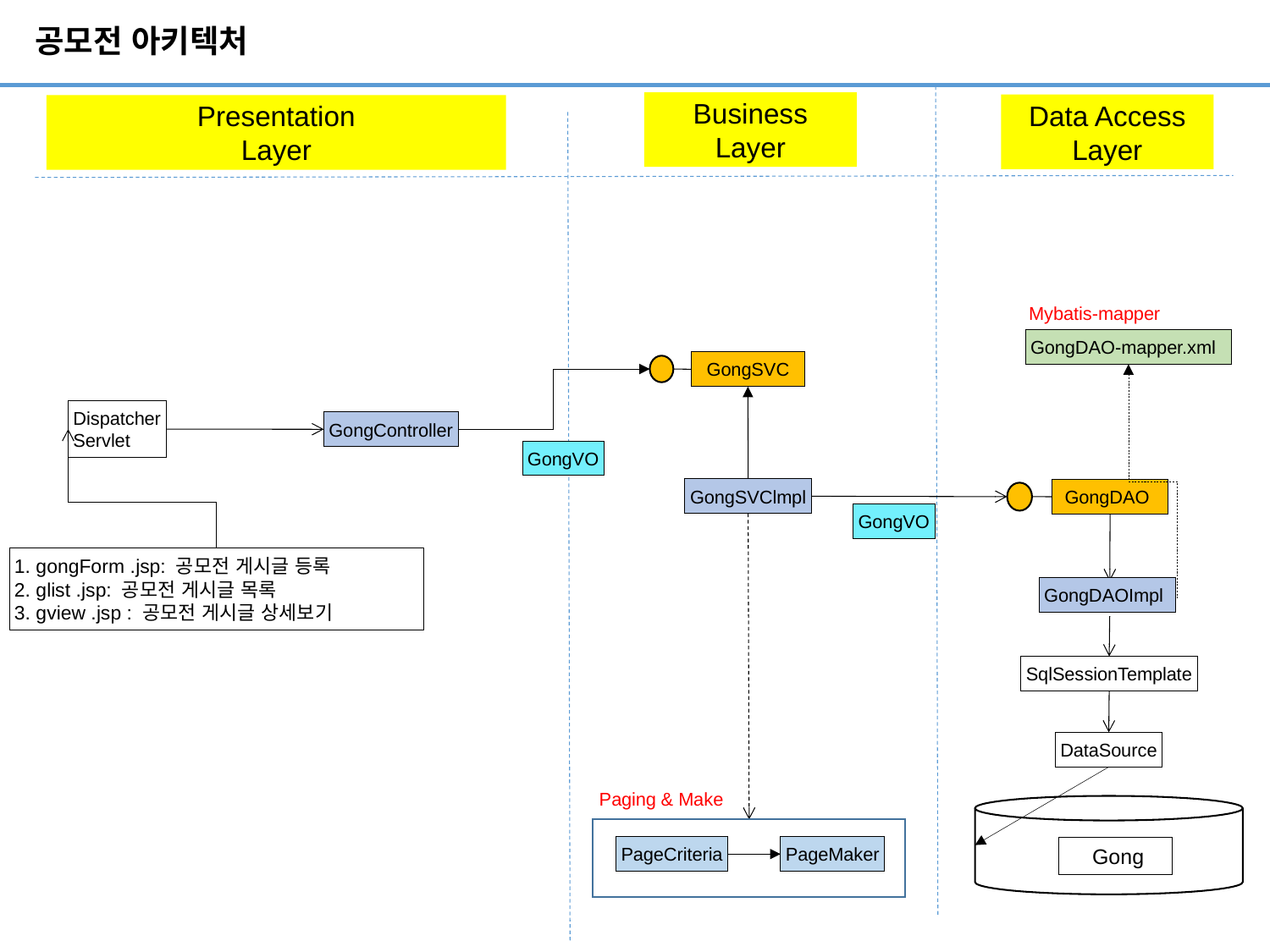

# 공모전 아키텍처

Business
Layer
Data Access
Layer
Presentation
Layer
Mybatis-mapper
GongDAO-mapper.xml
GongSVC

Dispatcher
Servlet
GongController
GongVO
GongSVClmpl
GongDAO

GongVO
1. gongForm .jsp: 공모전 게시글 등록
2. glist .jsp: 공모전 게시글 목록
3. gview .jsp : 공모전 게시글 상세보기
GongDAOImpl
SqlSessionTemplate
DataSource
Paging & Make

 Gong

PageCriteria
PageMaker